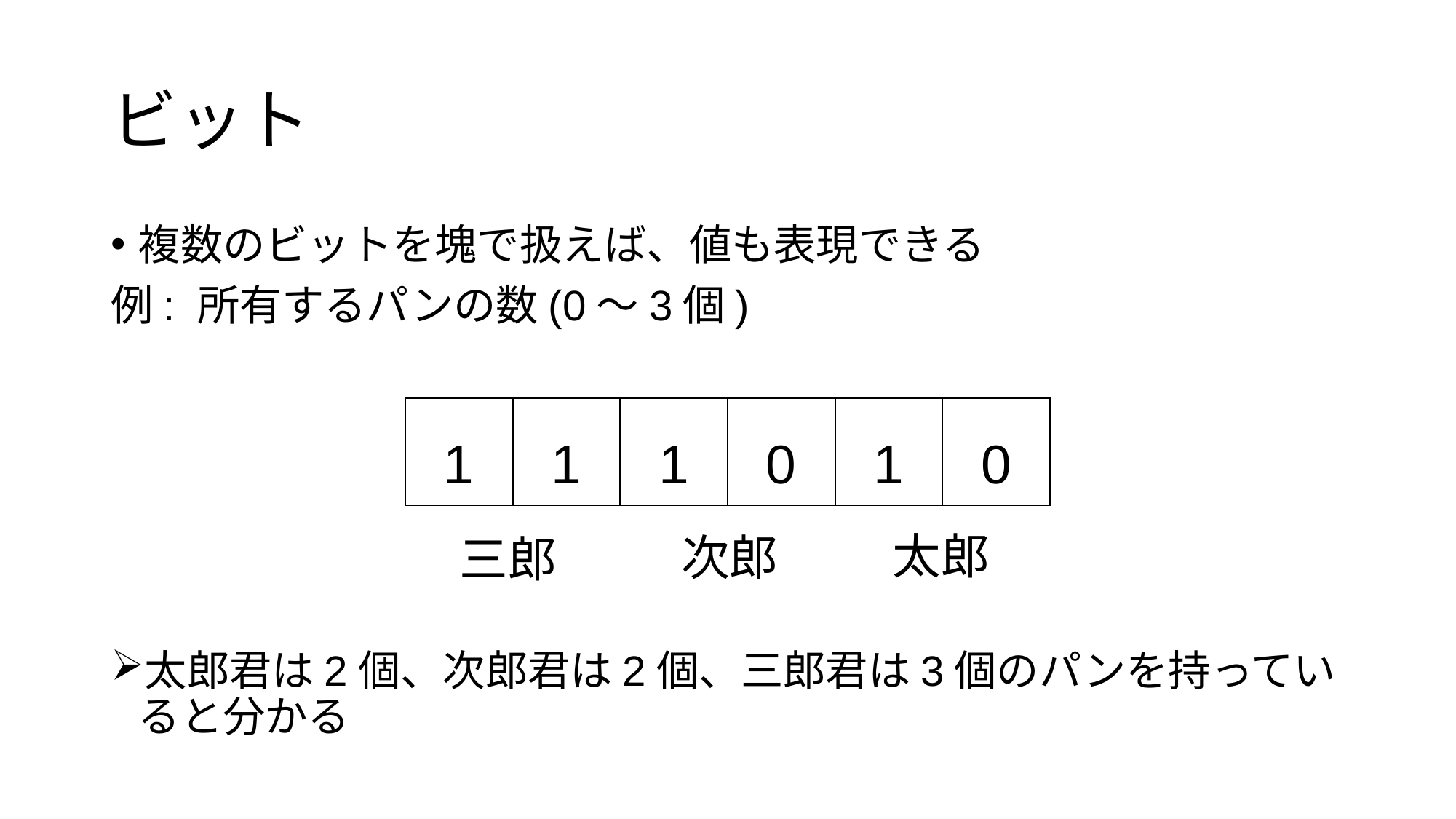

# ビット
複数のビットを塊で扱えば、値も表現できる
例: 所有するパンの数(0～3個)

太郎君は2個、次郎君は2個、三郎君は3個のパンを持っていると分かる

| 1 | 1 | 1 | 0 | 1 | 0 |
| --- | --- | --- | --- | --- | --- |
太郎
次郎
三郎